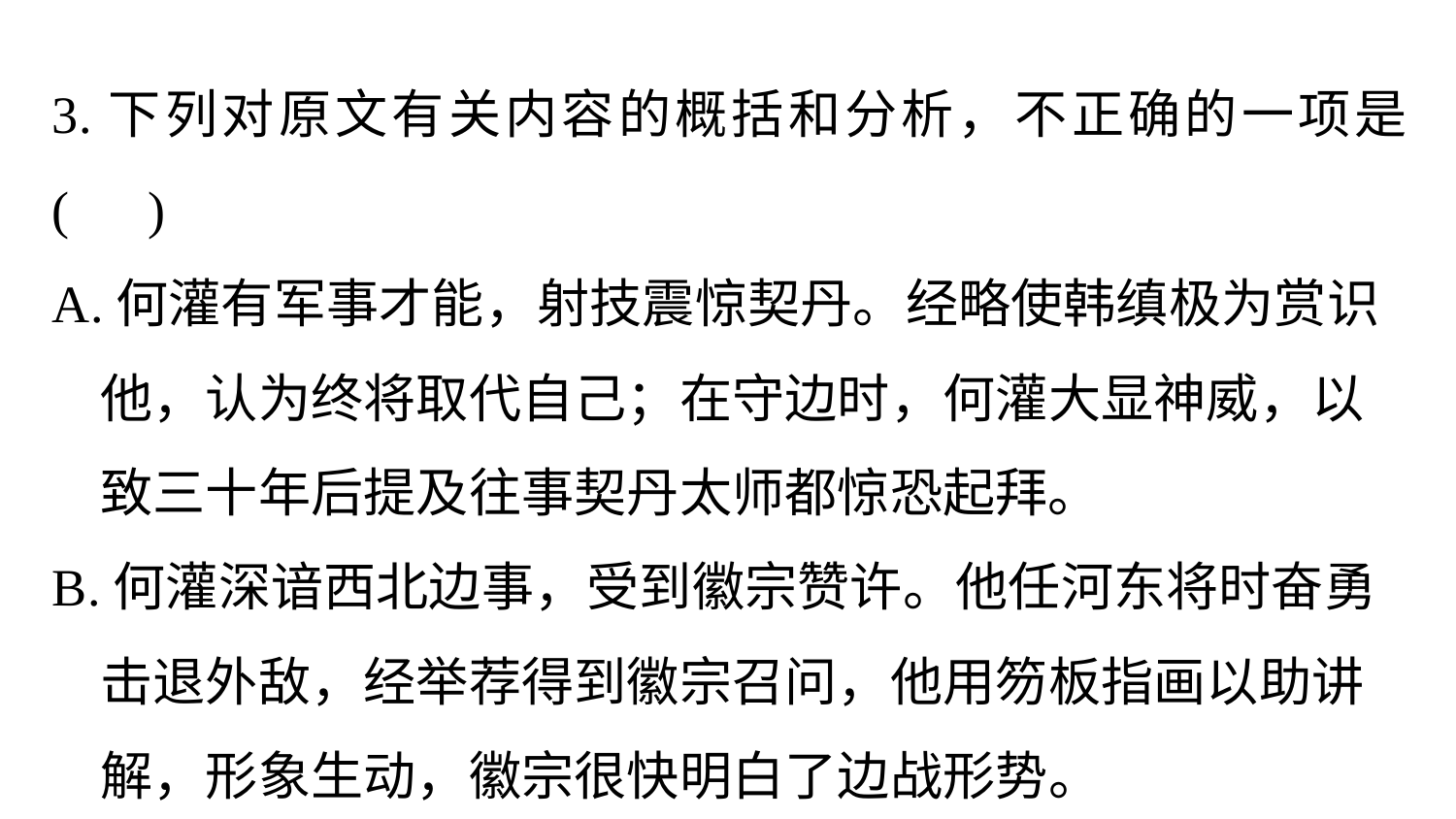

3.下列对原文有关内容的概括和分析，不正确的一项是(　)
A.何灌有军事才能，射技震惊契丹。经略使韩缜极为赏识
   他，认为终将取代自己；在守边时，何灌大显神威，以
   致三十年后提及往事契丹太师都惊恐起拜。
B.何灌深谙西北边事，受到徽宗赞许。他任河东将时奋勇
   击退外敌，经举荐得到徽宗召问，他用笏板指画以助讲
   解，形象生动，徽宗很快明白了边战形势。